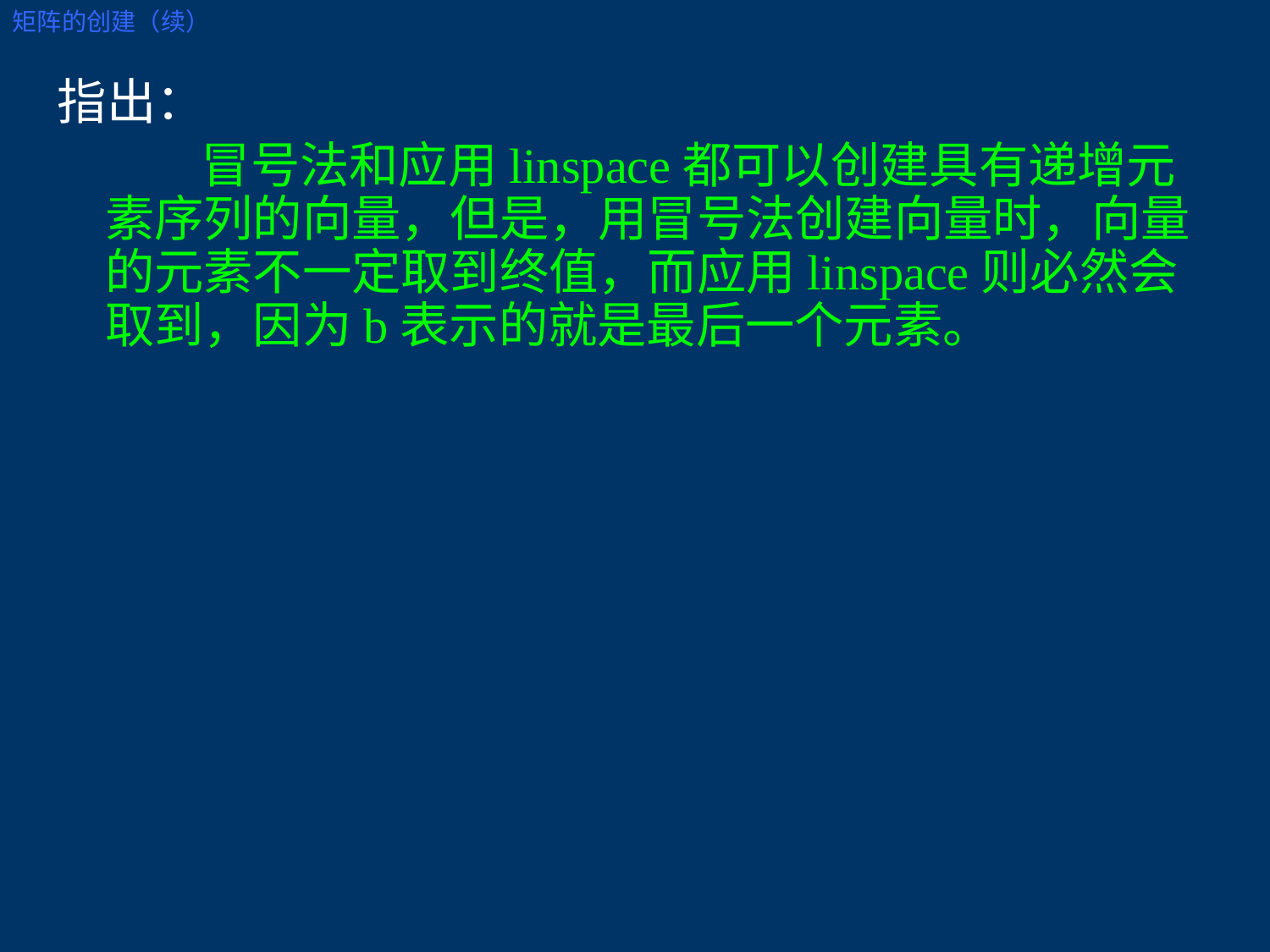

矩阵的创建（续）
指出：
            冒号法和应用linspace都可以创建具有递增元素序列的向量，但是，用冒号法创建向量时，向量的元素不一定取到终值，而应用linspace则必然会取到，因为b表示的就是最后一个元素。